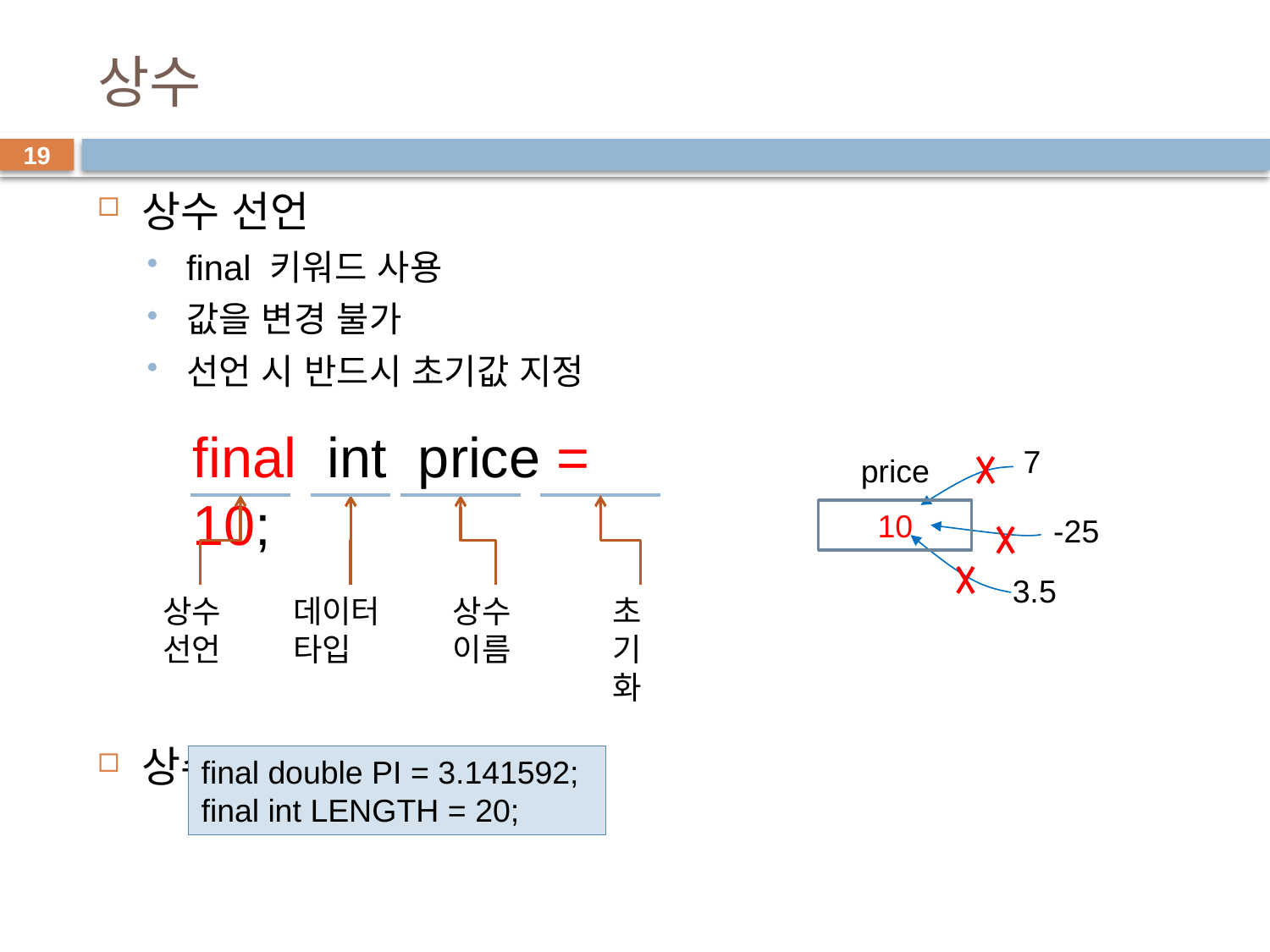

# 상수
19
상수 선언
final 키워드 사용
값을 변경 불가
선언 시 반드시 초기값 지정

상수 선언 사례

final  int  price = 10;
7
price

10
-25

3.5
상수 선언
데이터 타입
상수 이름
초기화
final double PI = 3.141592;
final int LENGTH = 20;